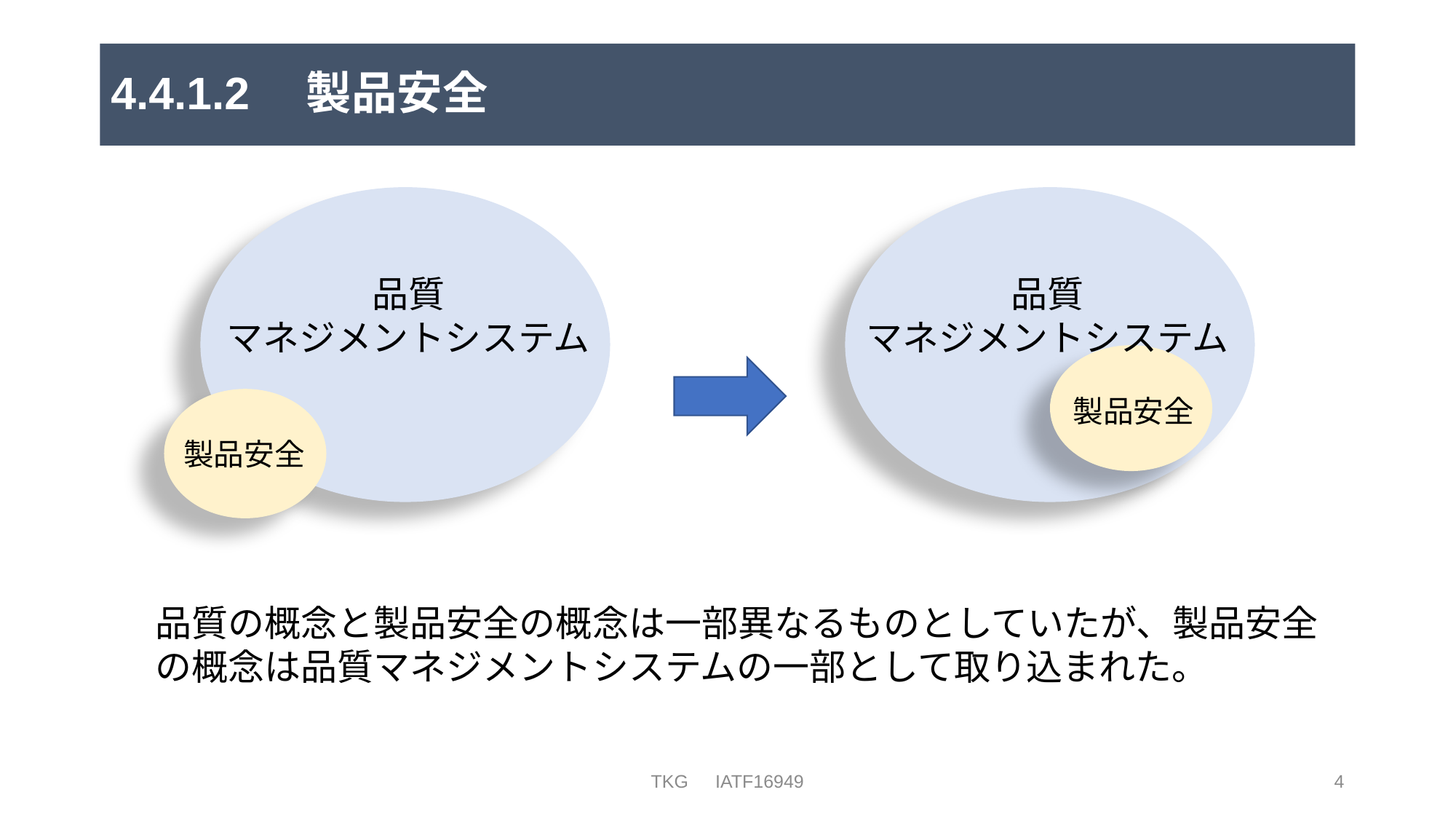

# 4.4.1.2　製品安全

品質
マネジメントシステム
品質
マネジメントシステム

製品安全

製品安全
品質の概念と製品安全の概念は一部異なるものとしていたが、製品安全の概念は品質マネジメントシステムの一部として取り込まれた。
TKG　IATF16949
4